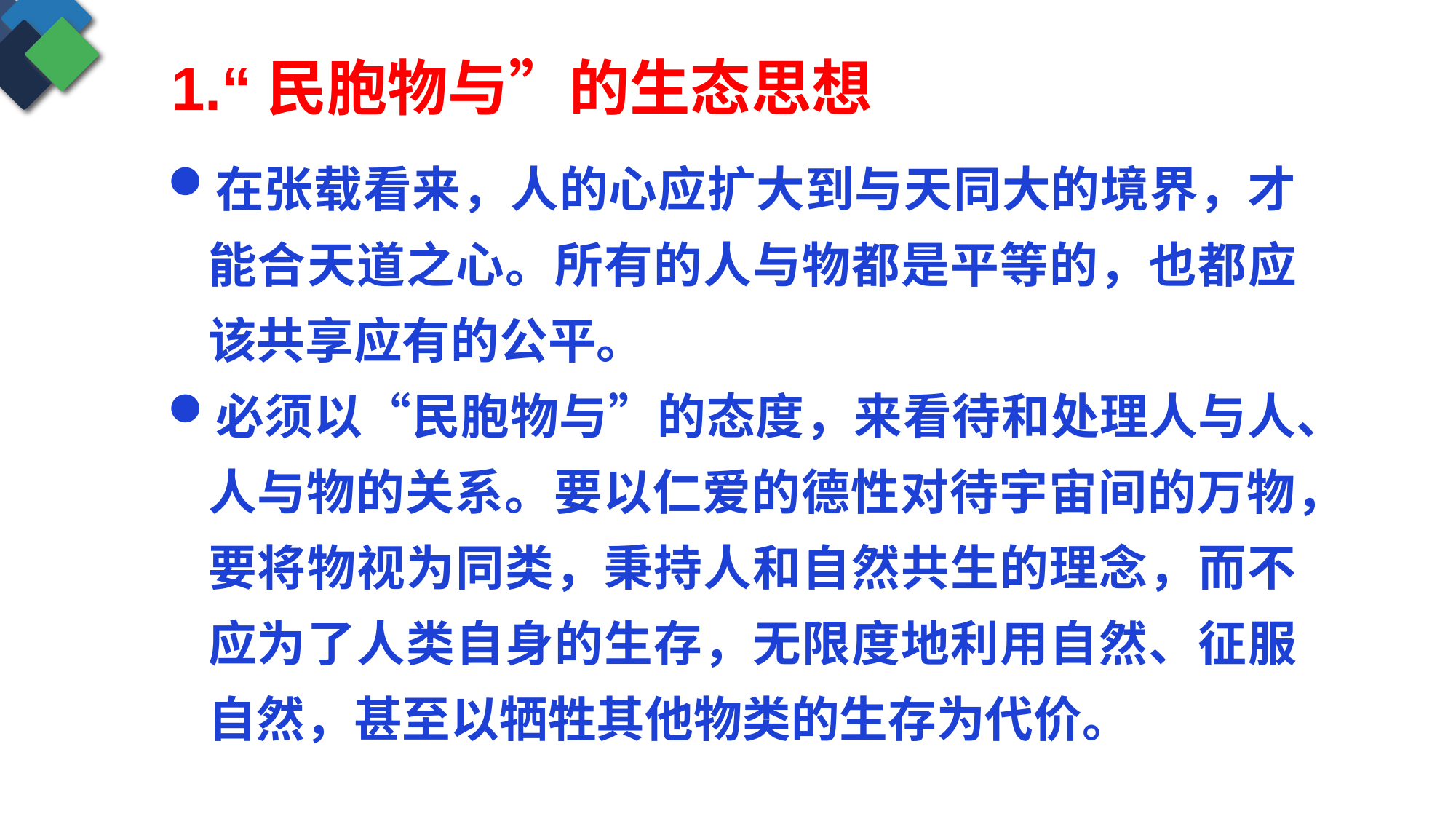

1.“民胞物与”的生态思想
在张载看来，人的心应扩大到与天同大的境界，才能合天道之心。所有的人与物都是平等的，也都应该共享应有的公平。
必须以“民胞物与”的态度，来看待和处理人与人、人与物的关系。要以仁爱的德性对待宇宙间的万物，要将物视为同类，秉持人和自然共生的理念，而不应为了人类自身的生存，无限度地利用自然、征服自然，甚至以牺牲其他物类的生存为代价。